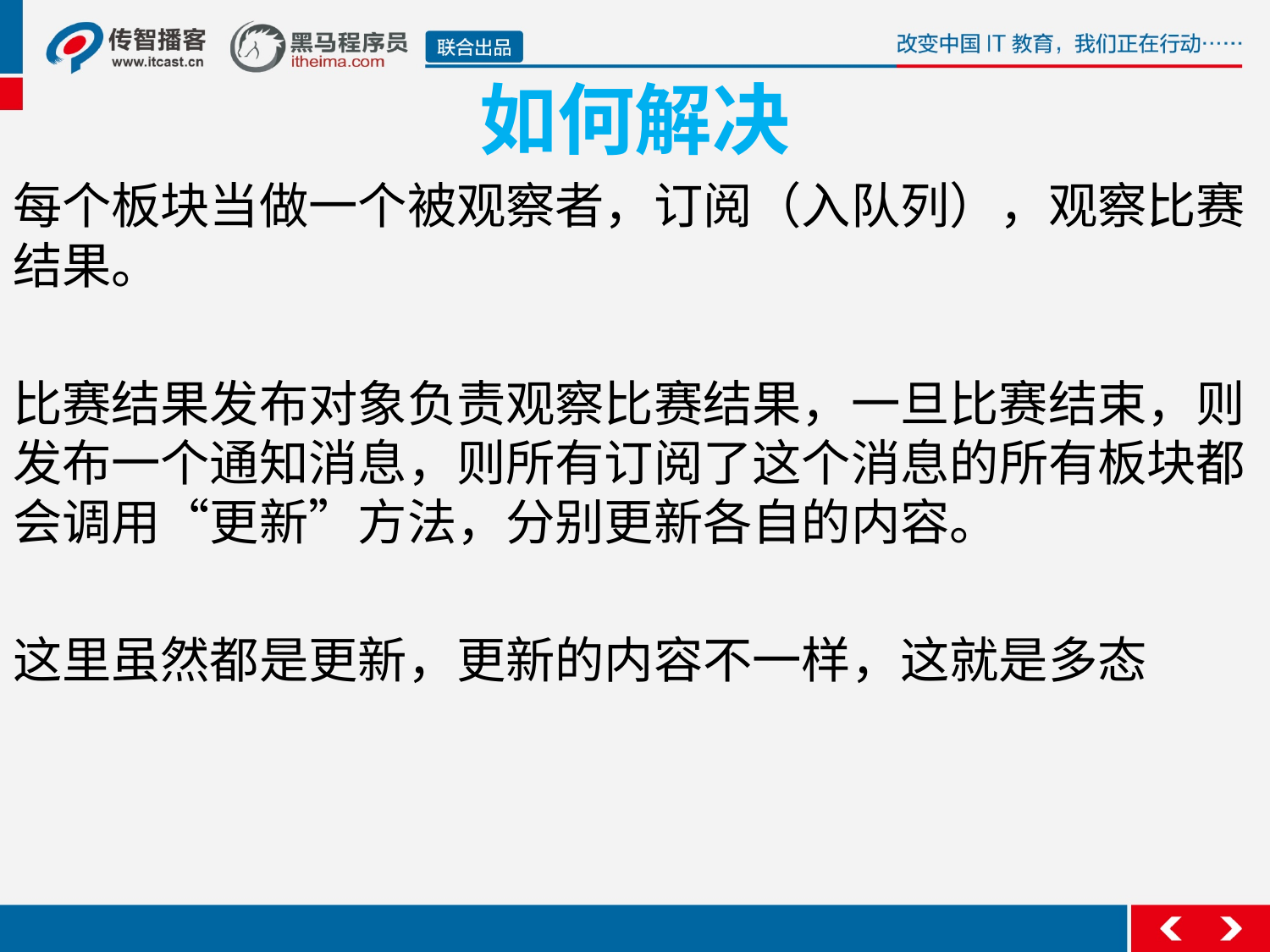

# 如何解决
每个板块当做一个被观察者，订阅（入队列），观察比赛结果。

比赛结果发布对象负责观察比赛结果，一旦比赛结束，则发布一个通知消息，则所有订阅了这个消息的所有板块都会调用“更新”方法，分别更新各自的内容。

这里虽然都是更新，更新的内容不一样，这就是多态